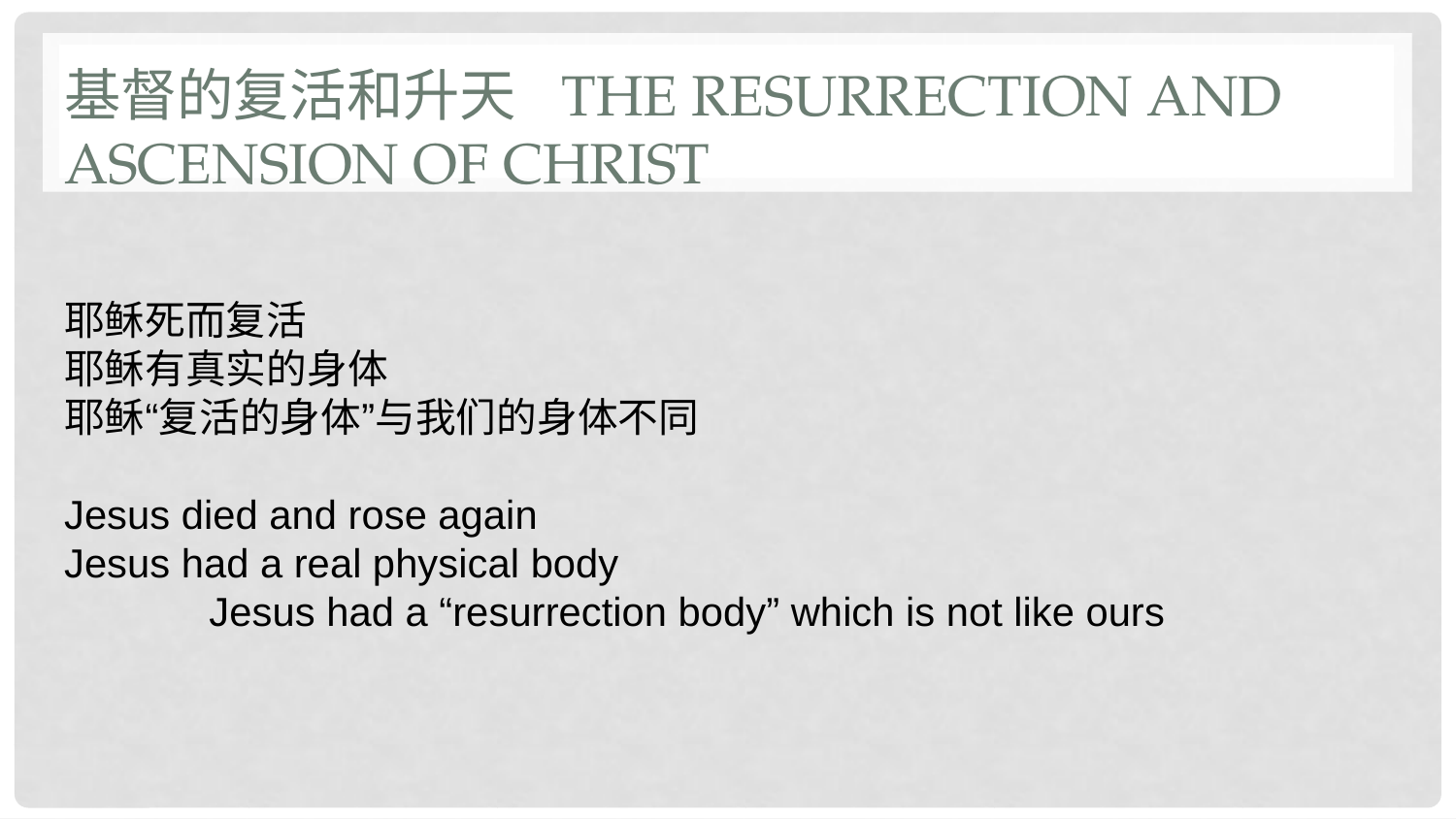

# 基督的复活和升天  The Resurrection and Ascension of Christ
耶稣死而复活
耶稣有真实的身体
耶稣“复活的身体”与我们的身体不同

Jesus died and rose again
Jesus had a real physical body                                                                                   Jesus had a “resurrection body” which is not like ours